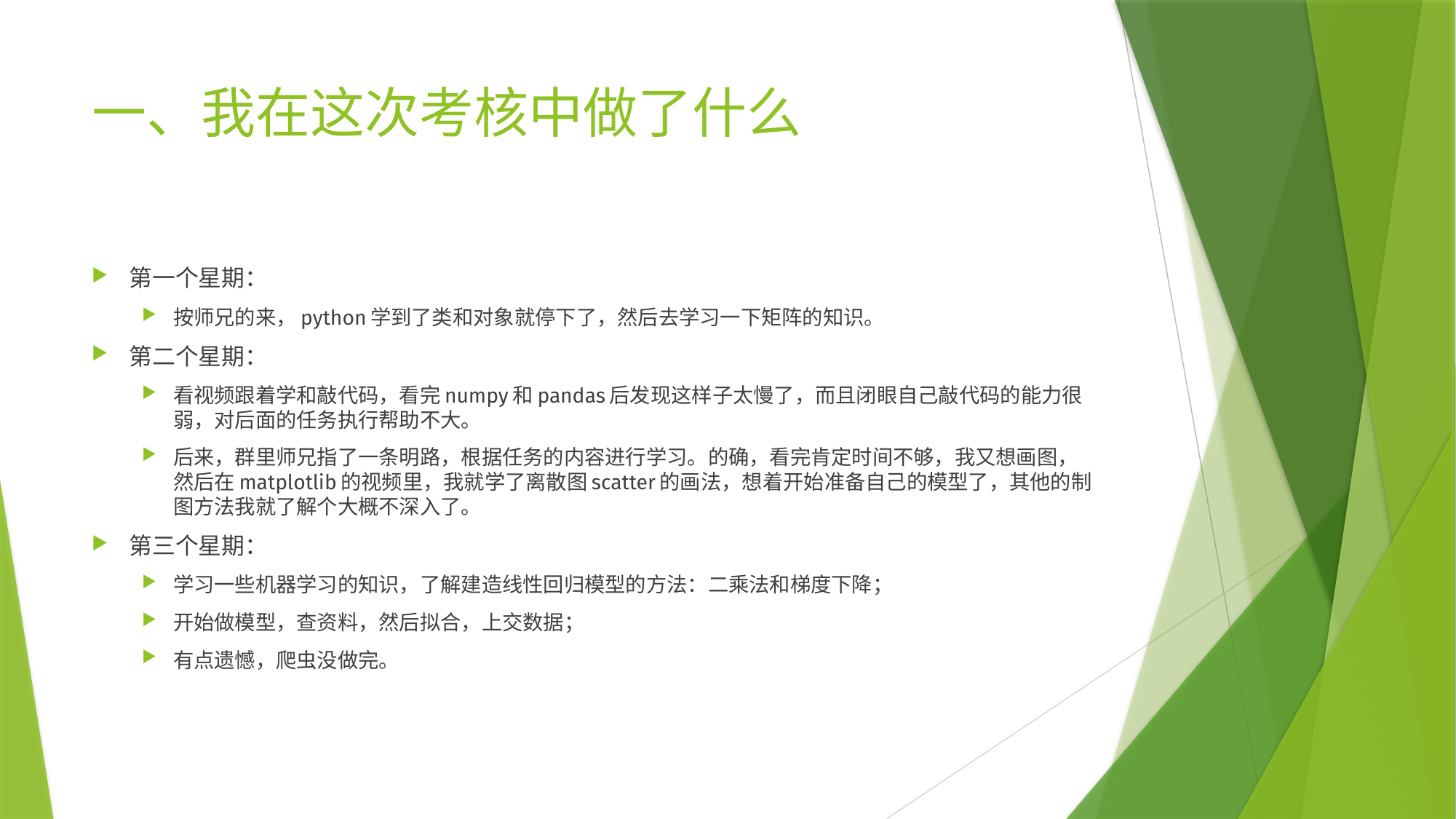

# 一、我在这次考核中做了什么
第一个星期：
按师兄的来，python学到了类和对象就停下了，然后去学习一下矩阵的知识。
第二个星期：
看视频跟着学和敲代码，看完numpy和pandas后发现这样子太慢了，而且闭眼自己敲代码的能力很弱，对后面的任务执行帮助不大。
后来，群里师兄指了一条明路，根据任务的内容进行学习。的确，看完肯定时间不够，我又想画图，然后在matplotlib的视频里，我就学了离散图scatter的画法，想着开始准备自己的模型了，其他的制图方法我就了解个大概不深入了。
第三个星期：
学习一些机器学习的知识，了解建造线性回归模型的方法：二乘法和梯度下降；
开始做模型，查资料，然后拟合，上交数据；
有点遗憾，爬虫没做完。